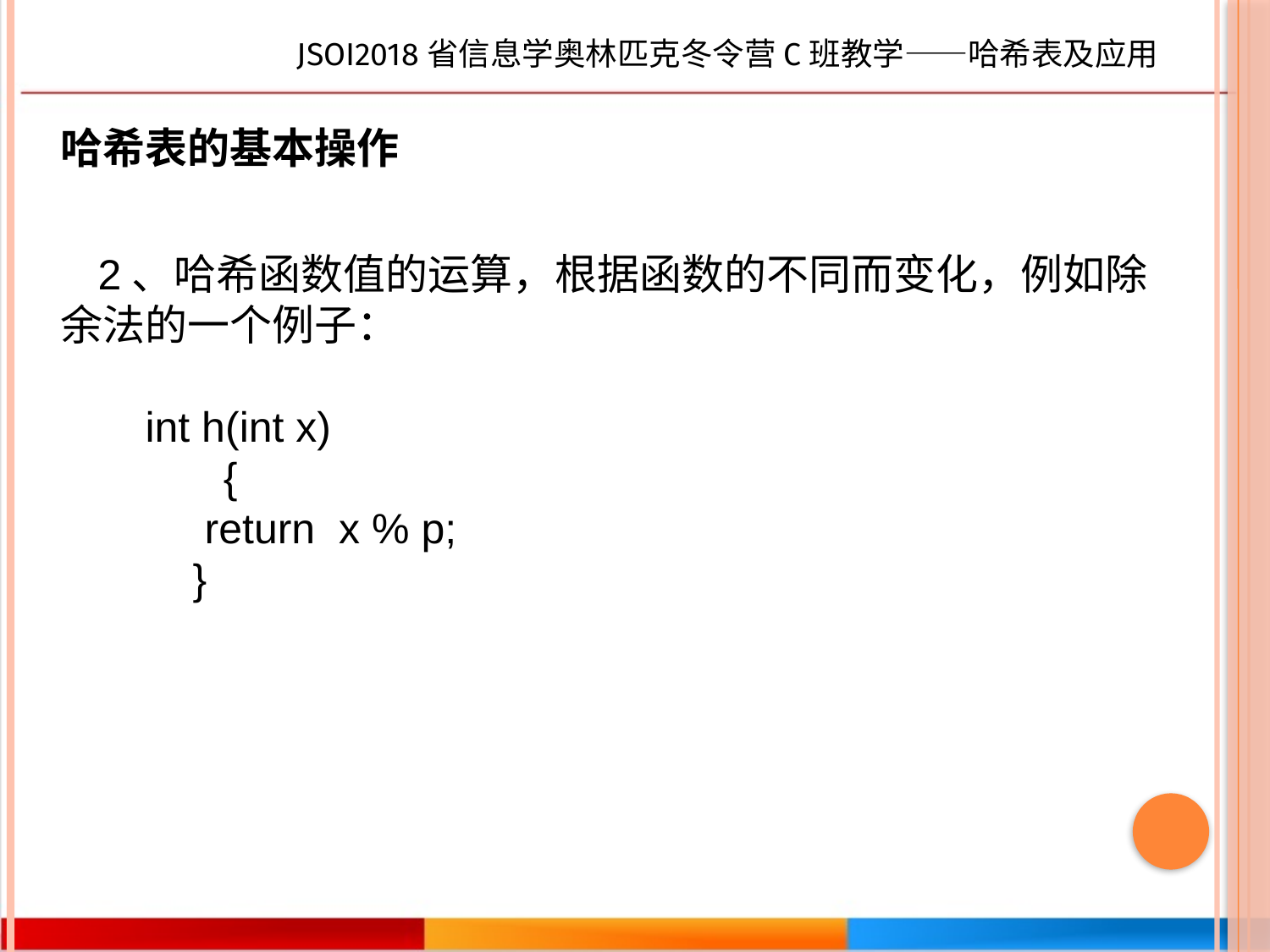

JSOI2018省信息学奥林匹克冬令营C班教学——哈希表及应用
哈希表的基本操作
2、哈希函数值的运算，根据函数的不同而变化，例如除余法的一个例子：

    int h(int x)
	   {
         return  x % p;
        }